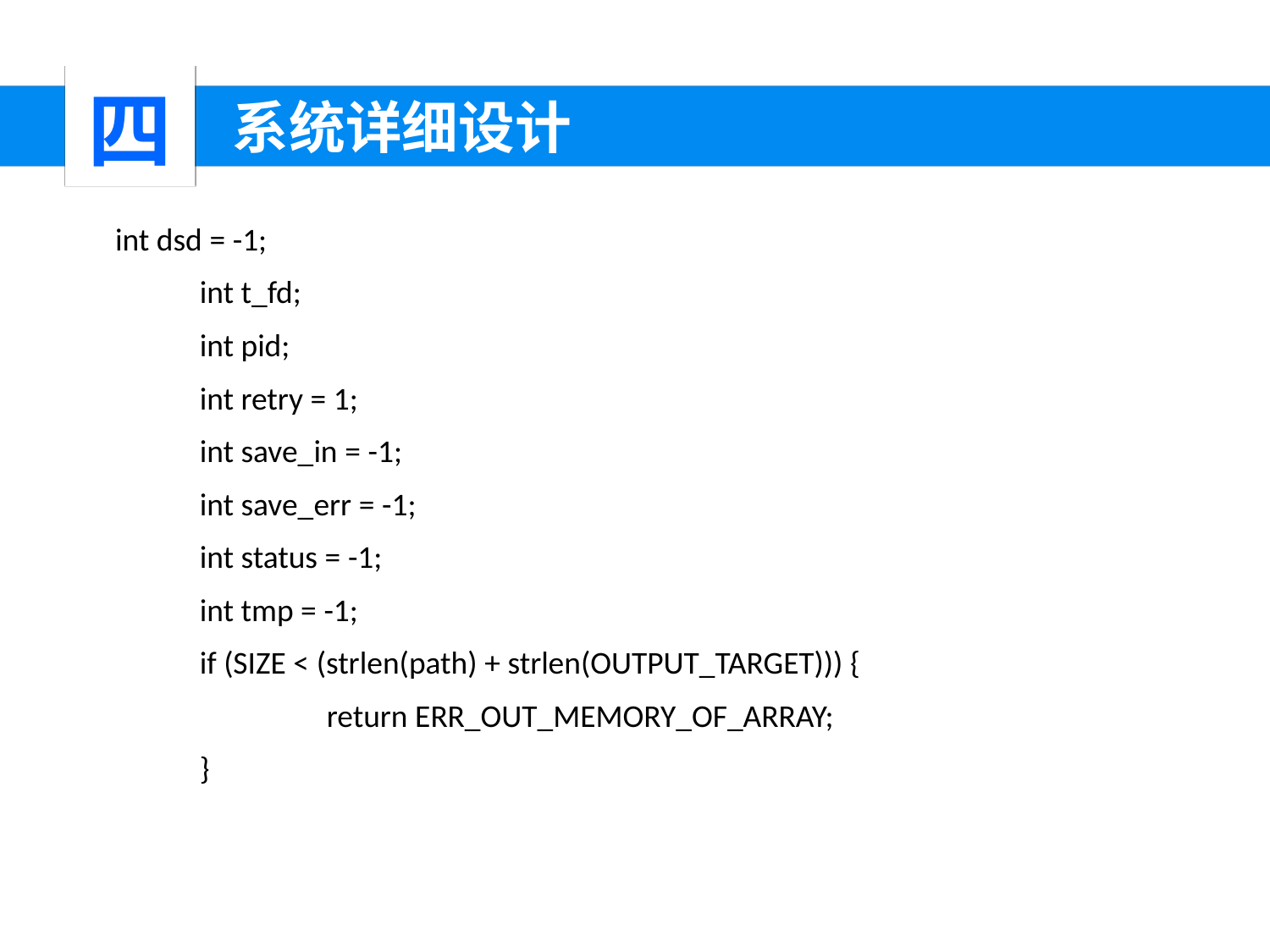

四
                系统详细设计
int dsd = -1;
	int t_fd;
	int pid;
	int retry = 1;
	int save_in = -1;
	int save_err = -1;
	int status = -1;
	int tmp = -1;
	if (SIZE < (strlen(path) + strlen(OUTPUT_TARGET))) {
		return ERR_OUT_MEMORY_OF_ARRAY;
	}